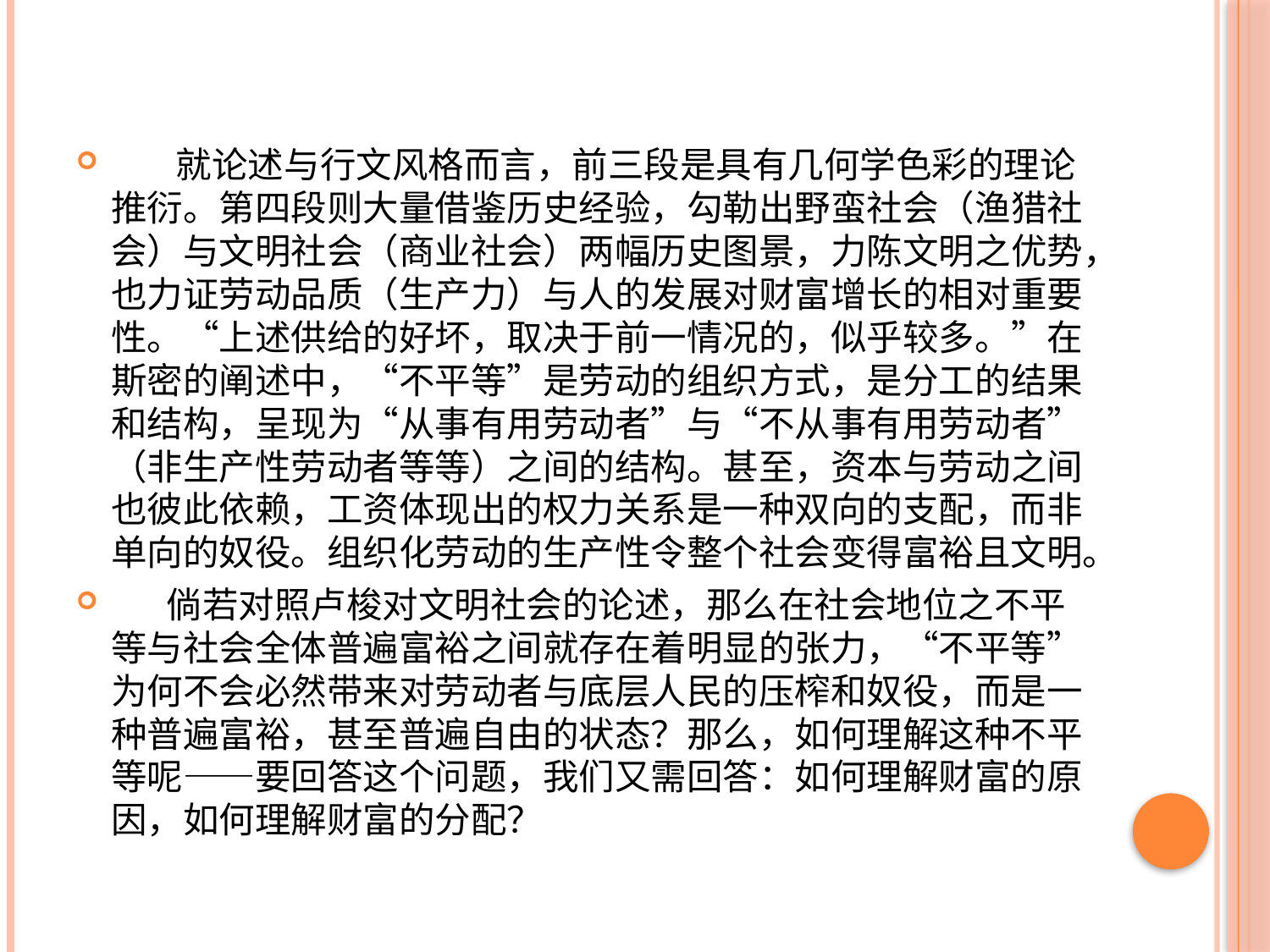

#
       就论述与行文风格而言，前三段是具有几何学色彩的理论推衍。第四段则大量借鉴历史经验，勾勒出野蛮社会（渔猎社会）与文明社会（商业社会）两幅历史图景，力陈文明之优势，也力证劳动品质（生产力）与人的发展对财富增长的相对重要性。“上述供给的好坏，取决于前一情况的，似乎较多。”在斯密的阐述中，“不平等”是劳动的组织方式，是分工的结果和结构，呈现为“从事有用劳动者”与“不从事有用劳动者”（非生产性劳动者等等）之间的结构。甚至，资本与劳动之间也彼此依赖，工资体现出的权力关系是一种双向的支配，而非单向的奴役。组织化劳动的生产性令整个社会变得富裕且文明。
      倘若对照卢梭对文明社会的论述，那么在社会地位之不平等与社会全体普遍富裕之间就存在着明显的张力，“不平等”为何不会必然带来对劳动者与底层人民的压榨和奴役，而是一种普遍富裕，甚至普遍自由的状态？那么，如何理解这种不平等呢——要回答这个问题，我们又需回答：如何理解财富的原因，如何理解财富的分配？